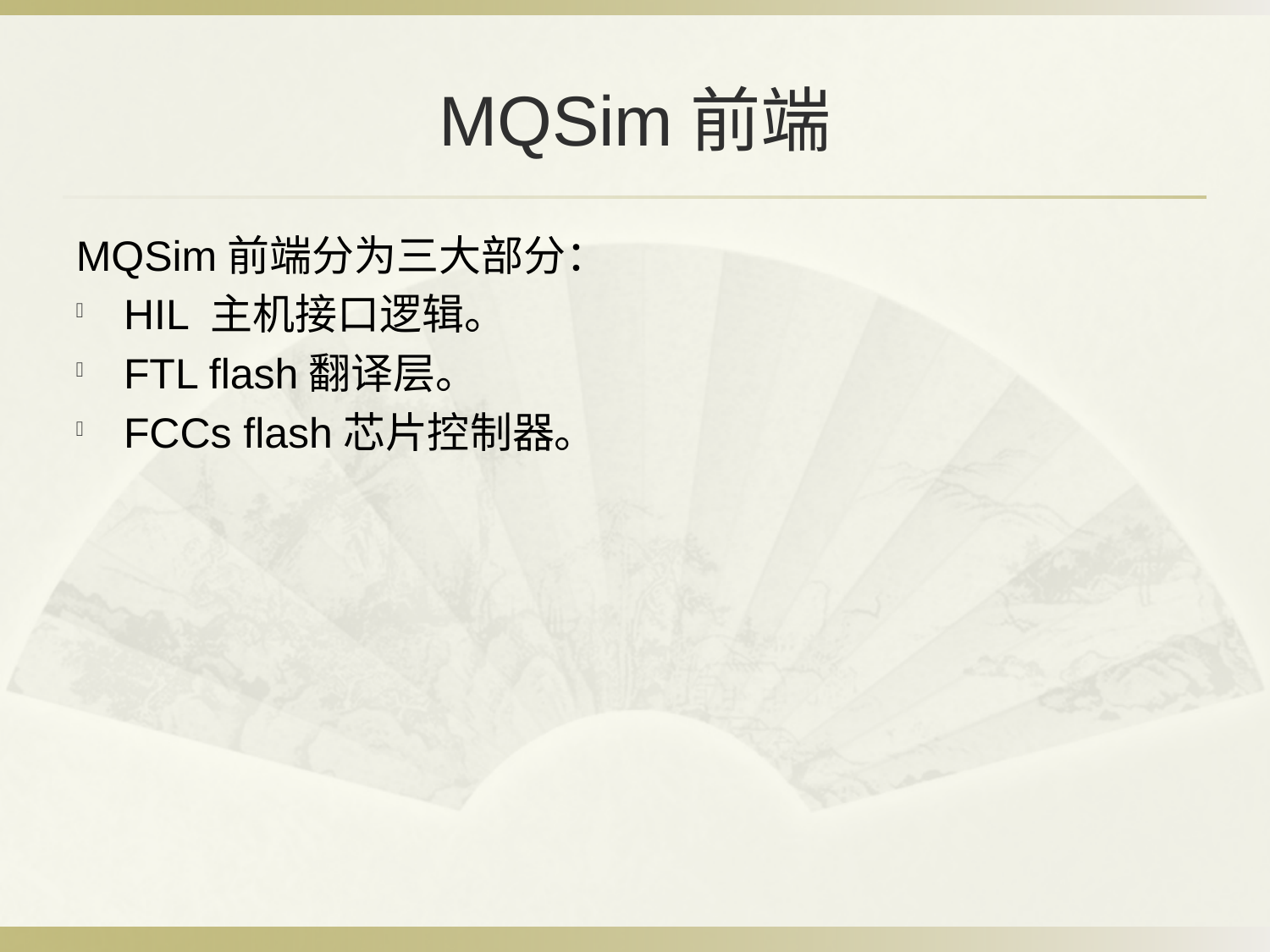

# MQSim前端
MQSim前端分为三大部分：
HIL 主机接口逻辑。
FTL flash翻译层。
FCCs flash芯片控制器。